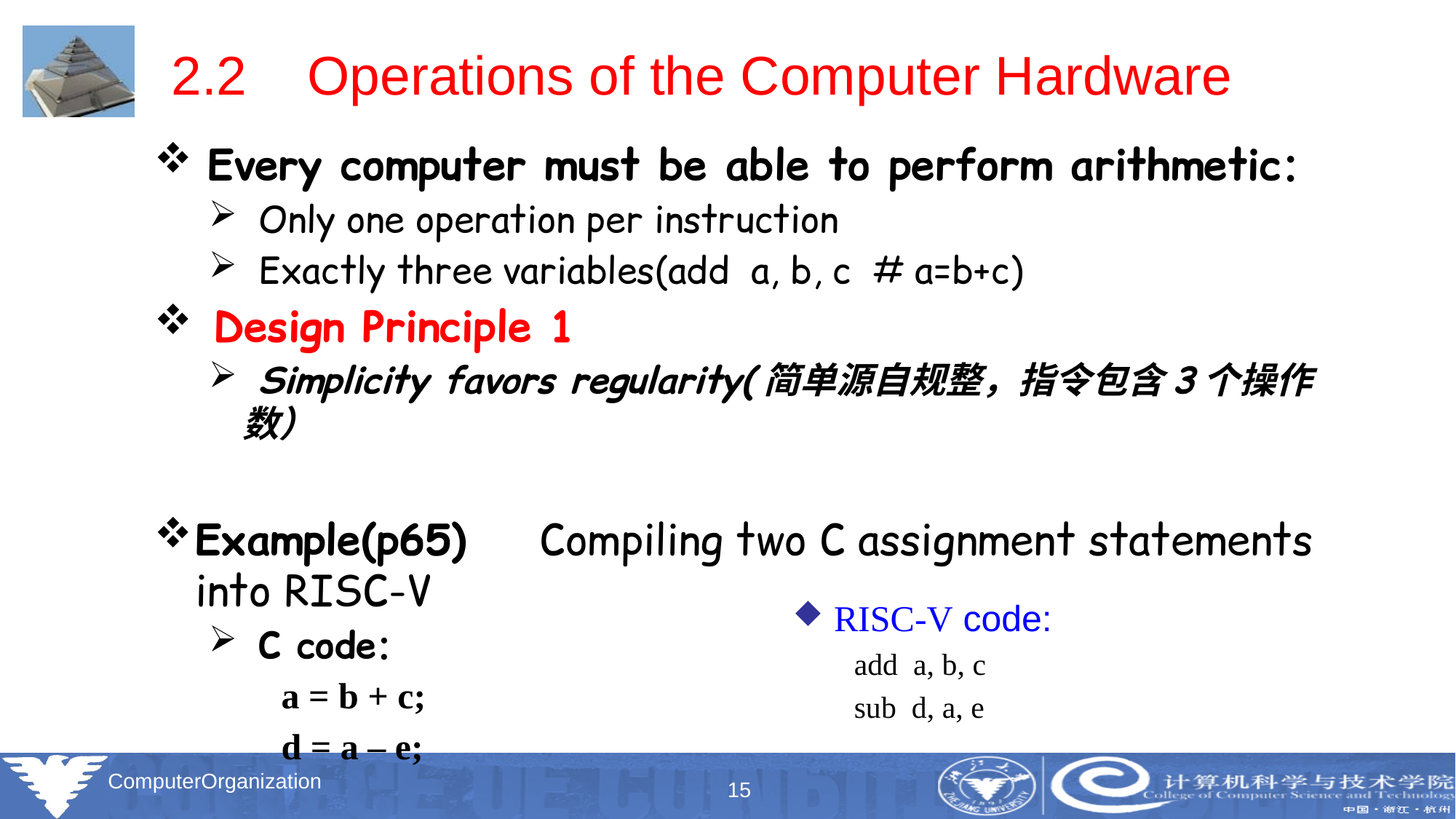

# 2.2    Operations of the Computer Hardware
 Every computer must be able to perform arithmetic:
 Only one operation per instruction
 Exactly three variables(add  a, b, c  # a=b+c)
 Design Principle 1
 Simplicity favors regularity(简单源自规整，指令包含3个操作数）

Example(p65)    Compiling two C assignment statements into RISC-V
 C code:
        a = b + c;
        d = a – e;
RISC-V code:
        add  a, b, c
        sub  d, a, e